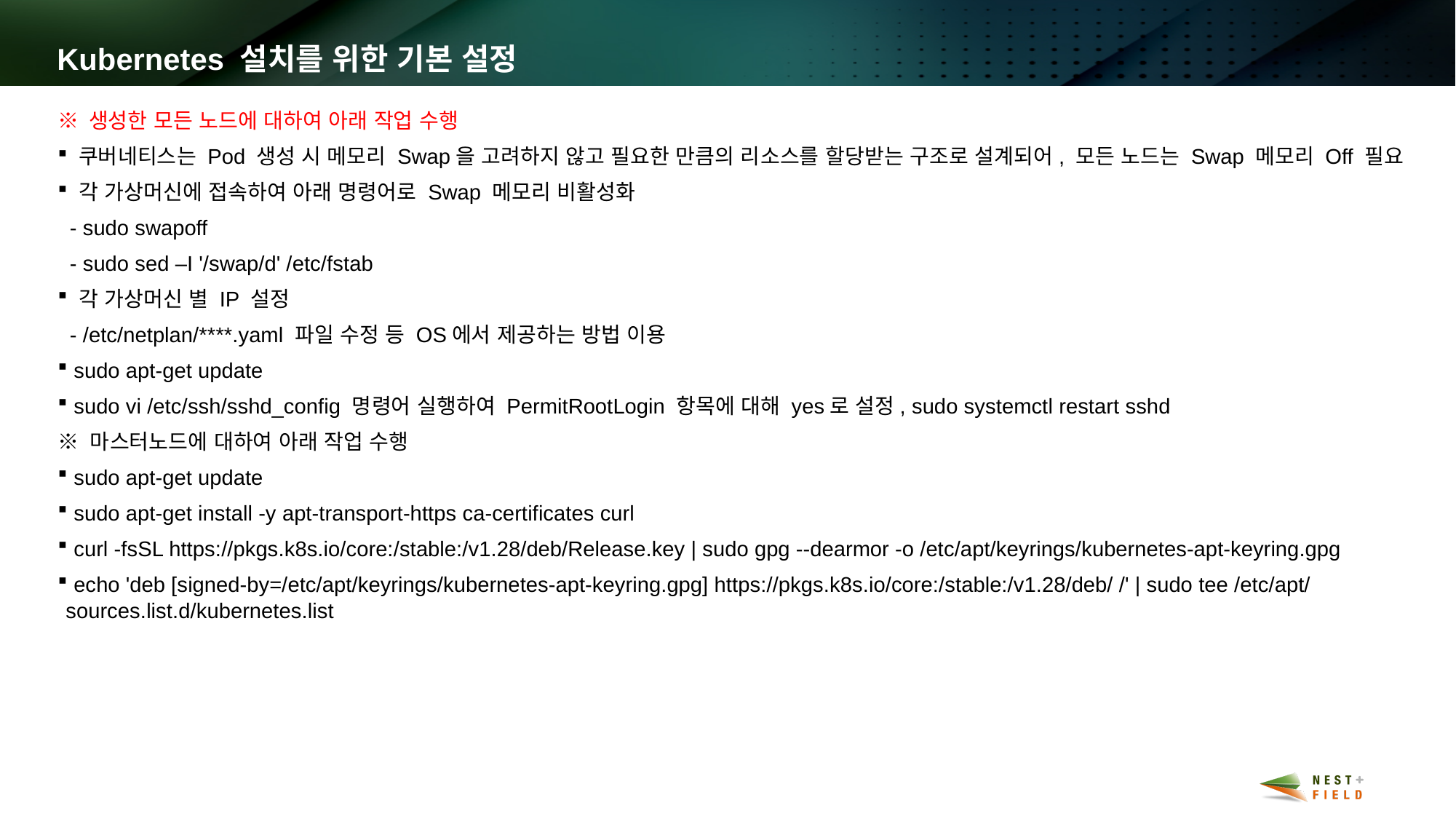

Kubernetes 설치를 위한 기본 설정
※ 생성한 모든 노드에 대하여 아래 작업 수행
 쿠버네티스는 Pod 생성 시 메모리 Swap을 고려하지 않고 필요한 만큼의 리소스를 할당받는 구조로 설계되어, 모든 노드는 Swap 메모리 Off 필요
 각 가상머신에 접속하여 아래 명령어로 Swap 메모리 비활성화
  - sudo swapoff
  - sudo sed –I '/swap/d' /etc/fstab
 각 가상머신 별 IP 설정
  - /etc/netplan/****.yaml 파일 수정 등 OS에서 제공하는 방법 이용
 sudo apt-get update
 sudo vi /etc/ssh/sshd_config 명령어 실행하여 PermitRootLogin 항목에 대해 yes로 설정, sudo systemctl restart sshd
※ 마스터노드에 대하여 아래 작업 수행
 sudo apt-get update
 sudo apt-get install -y apt-transport-https ca-certificates curl
 curl -fsSL https://pkgs.k8s.io/core:/stable:/v1.28/deb/Release.key | sudo gpg --dearmor -o /etc/apt/keyrings/kubernetes-apt-keyring.gpg
 echo 'deb [signed-by=/etc/apt/keyrings/kubernetes-apt-keyring.gpg] https://pkgs.k8s.io/core:/stable:/v1.28/deb/ /' | sudo tee /etc/apt/sources.list.d/kubernetes.list